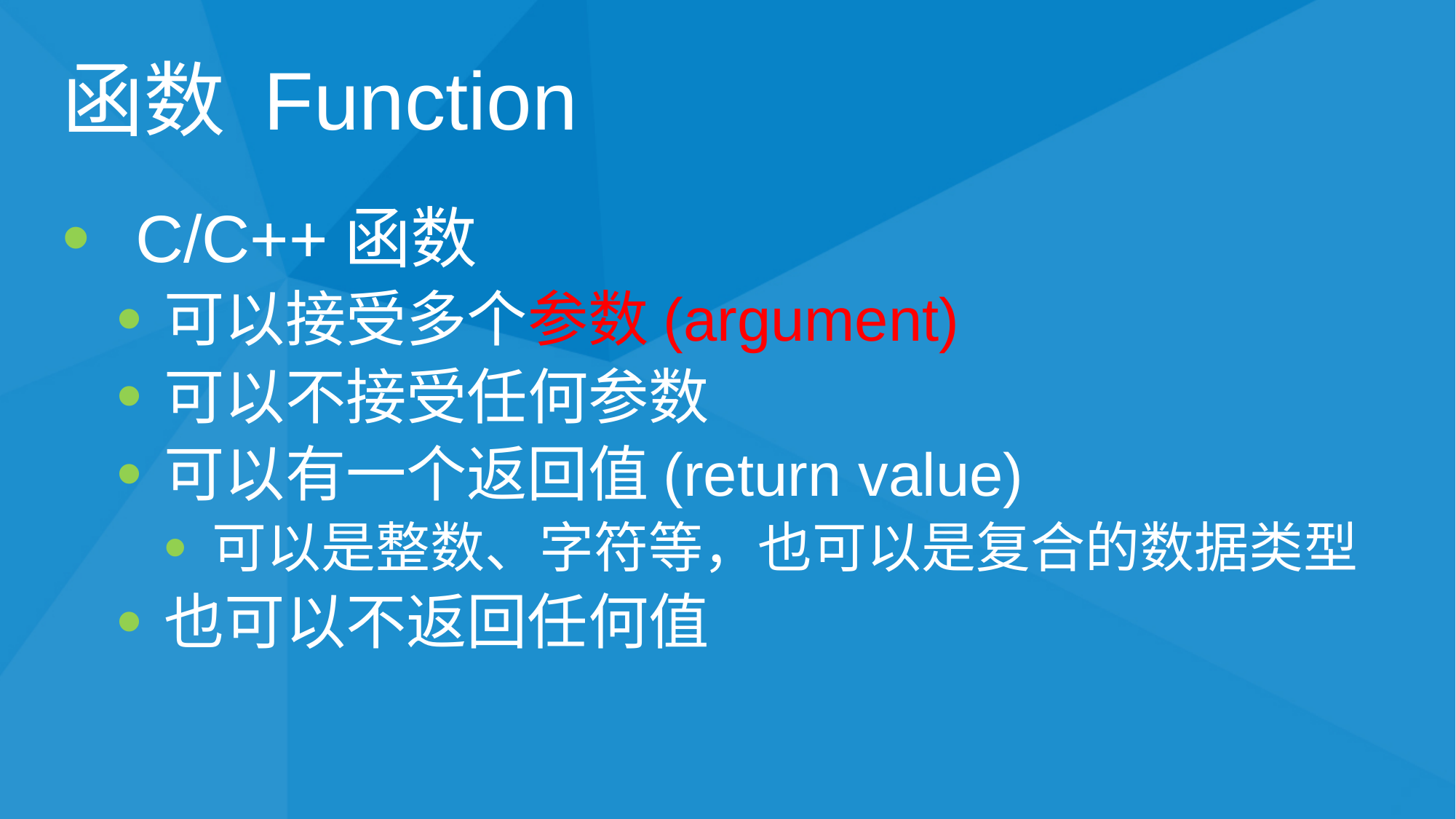

# 函数 Function
 C/C++函数
可以接受多个参数(argument)
可以不接受任何参数
可以有一个返回值(return value)
可以是整数、字符等，也可以是复合的数据类型
也可以不返回任何值